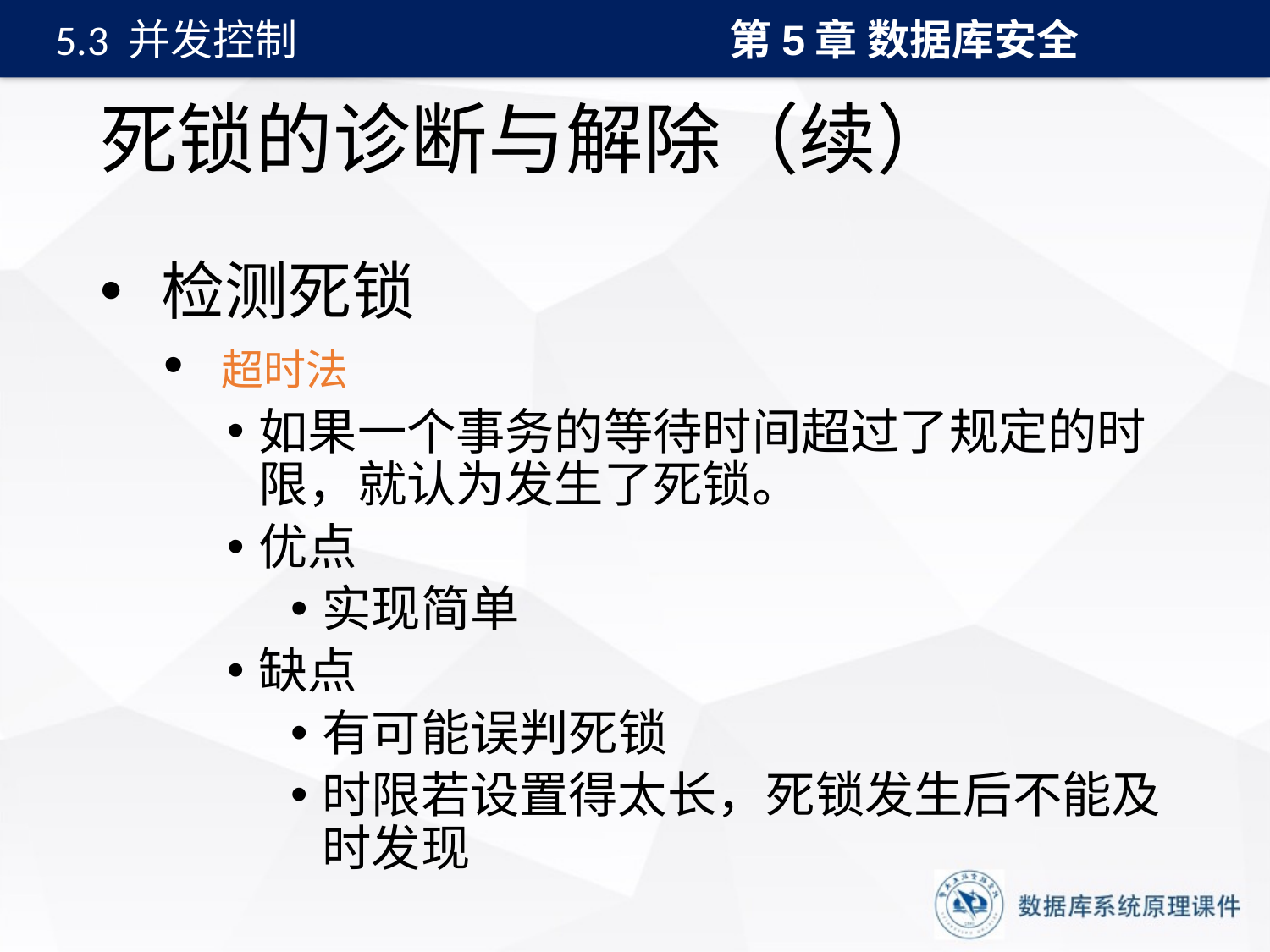

第5章 数据库安全
5.3 并发控制
# 死锁的诊断与解除（续）
 检测死锁
 超时法
如果一个事务的等待时间超过了规定的时限，就认为发生了死锁。
优点
实现简单
缺点
有可能误判死锁
时限若设置得太长，死锁发生后不能及时发现